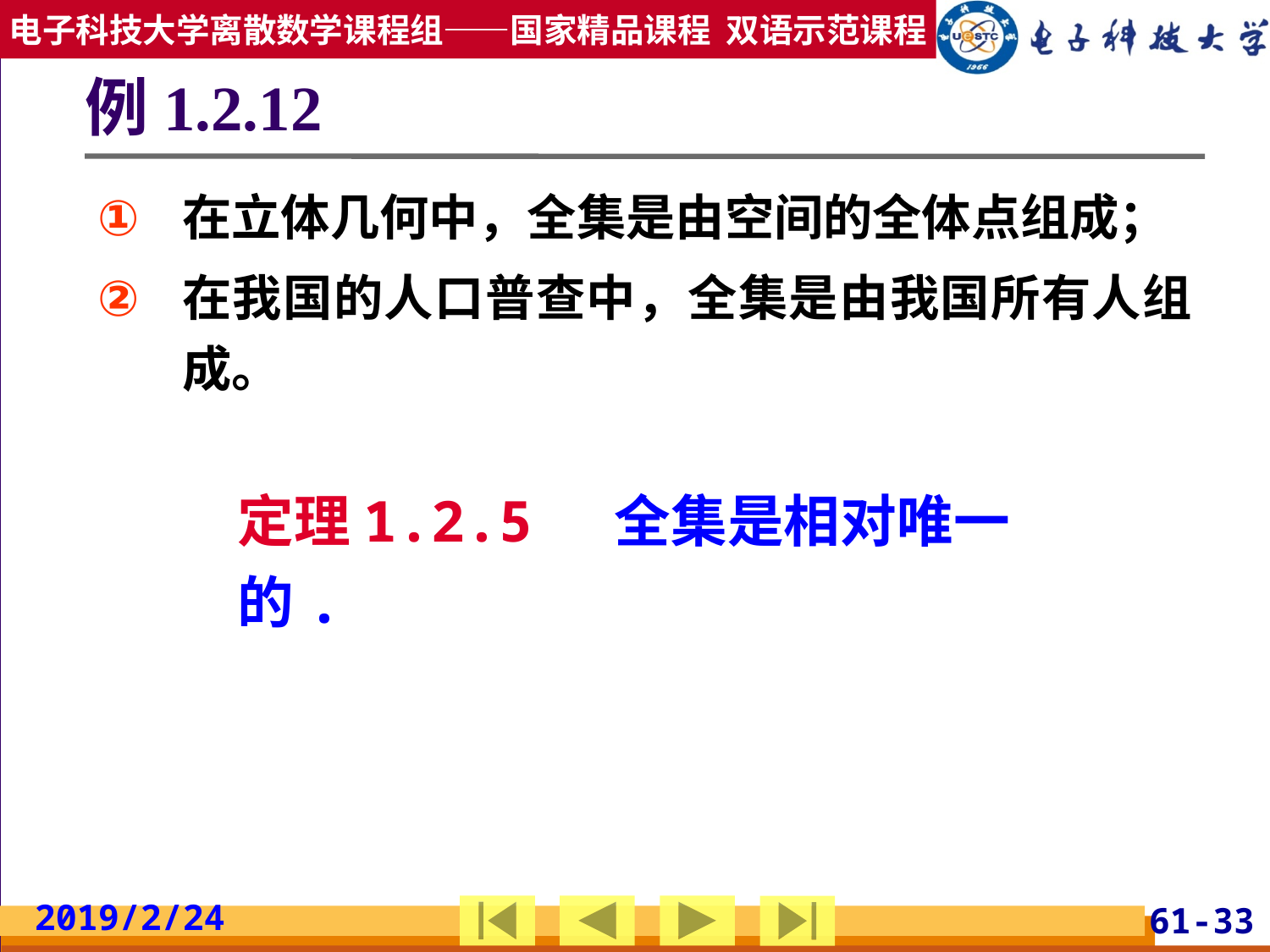

# 例1.2.12
在立体几何中，全集是由空间的全体点组成；
在我国的人口普查中，全集是由我国所有人组成。
定理1.2.5  全集是相对唯一的.
2019/2/24